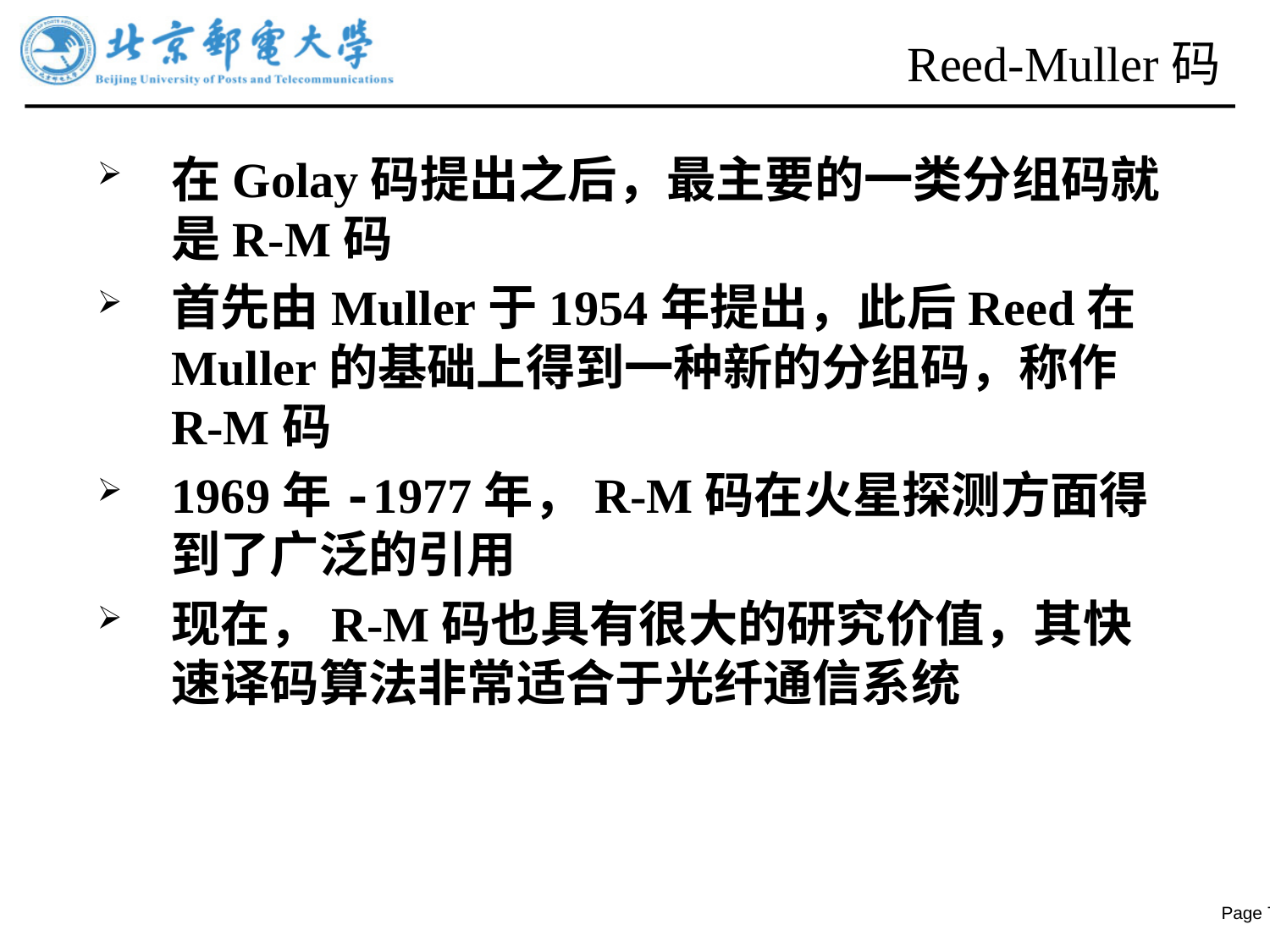

# Reed-Muller码
在Golay码提出之后，最主要的一类分组码就是R-M码
首先由Muller于1954年提出，此后Reed在Muller的基础上得到一种新的分组码，称作R-M码
1969年-1977年，R-M码在火星探测方面得到了广泛的引用
现在，R-M码也具有很大的研究价值，其快速译码算法非常适合于光纤通信系统